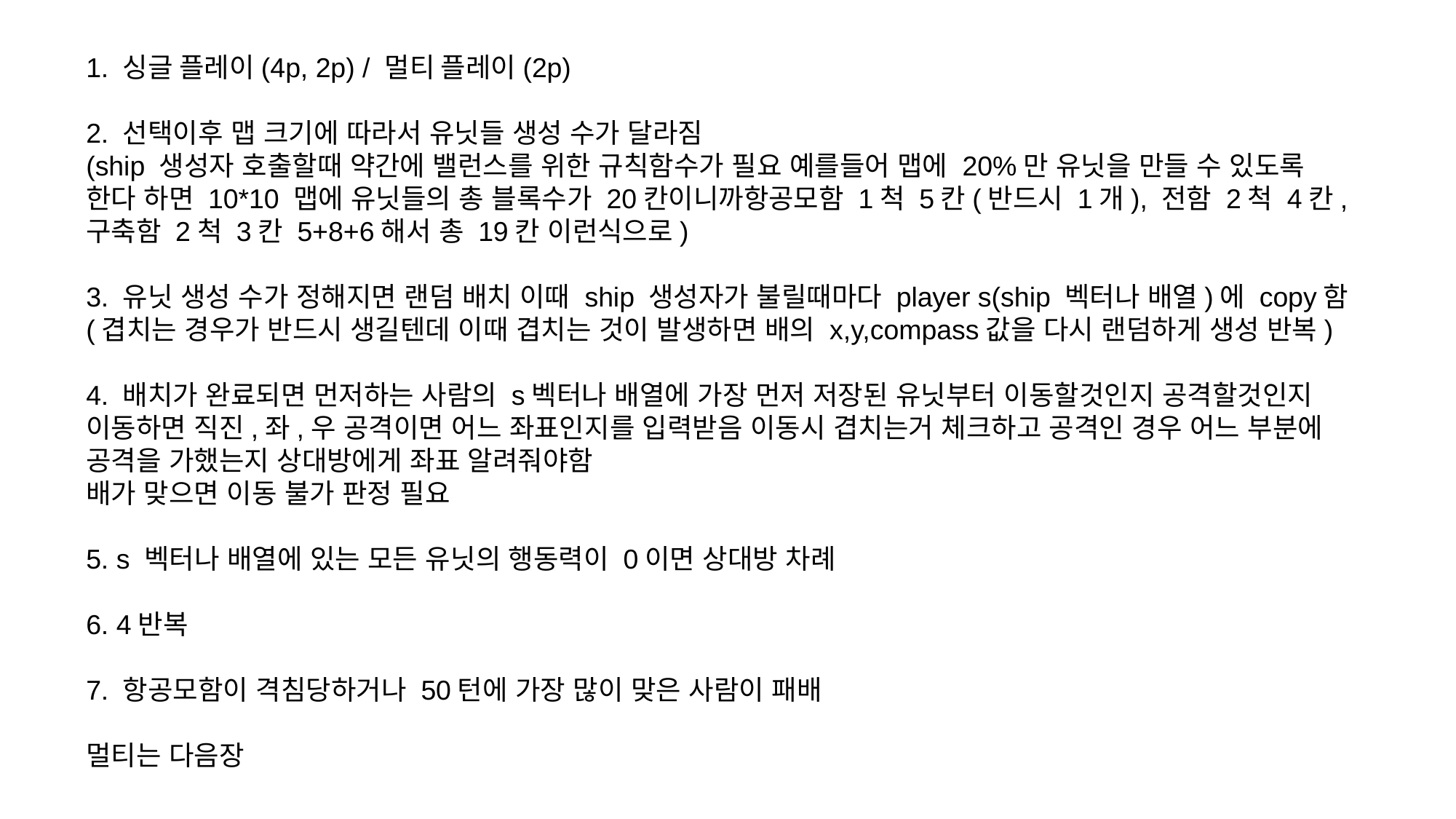

1. 싱글 플레이(4p, 2p) / 멀티 플레이(2p)

2. 선택이후 맵 크기에 따라서 유닛들 생성 수가 달라짐
(ship 생성자 호출할때 약간에 밸런스를 위한 규칙함수가 필요 예를들어 맵에 20%만 유닛을 만들 수 있도록
한다 하면 10*10 맵에 유닛들의 총 블록수가 20칸이니까항공모함 1척 5칸(반드시 1개), 전함 2척 4칸,
구축함 2척 3칸 5+8+6해서 총 19칸 이런식으로)

3. 유닛 생성 수가 정해지면 랜덤 배치 이때 ship 생성자가 불릴때마다 player s(ship 벡터나 배열)에 copy함
(겹치는 경우가 반드시 생길텐데 이때 겹치는 것이 발생하면 배의 x,y,compass값을 다시 랜덤하게 생성 반복)

4. 배치가 완료되면 먼저하는 사람의 s벡터나 배열에 가장 먼저 저장된 유닛부터 이동할것인지 공격할것인지
이동하면 직진,좌,우 공격이면 어느 좌표인지를 입력받음 이동시 겹치는거 체크하고 공격인 경우 어느 부분에
공격을 가했는지 상대방에게 좌표 알려줘야함
배가 맞으면 이동 불가 판정 필요

5. s 벡터나 배열에 있는 모든 유닛의 행동력이 0이면 상대방 차례

6. 4반복

7. 항공모함이 격침당하거나 50턴에 가장 많이 맞은 사람이 패배

멀티는 다음장